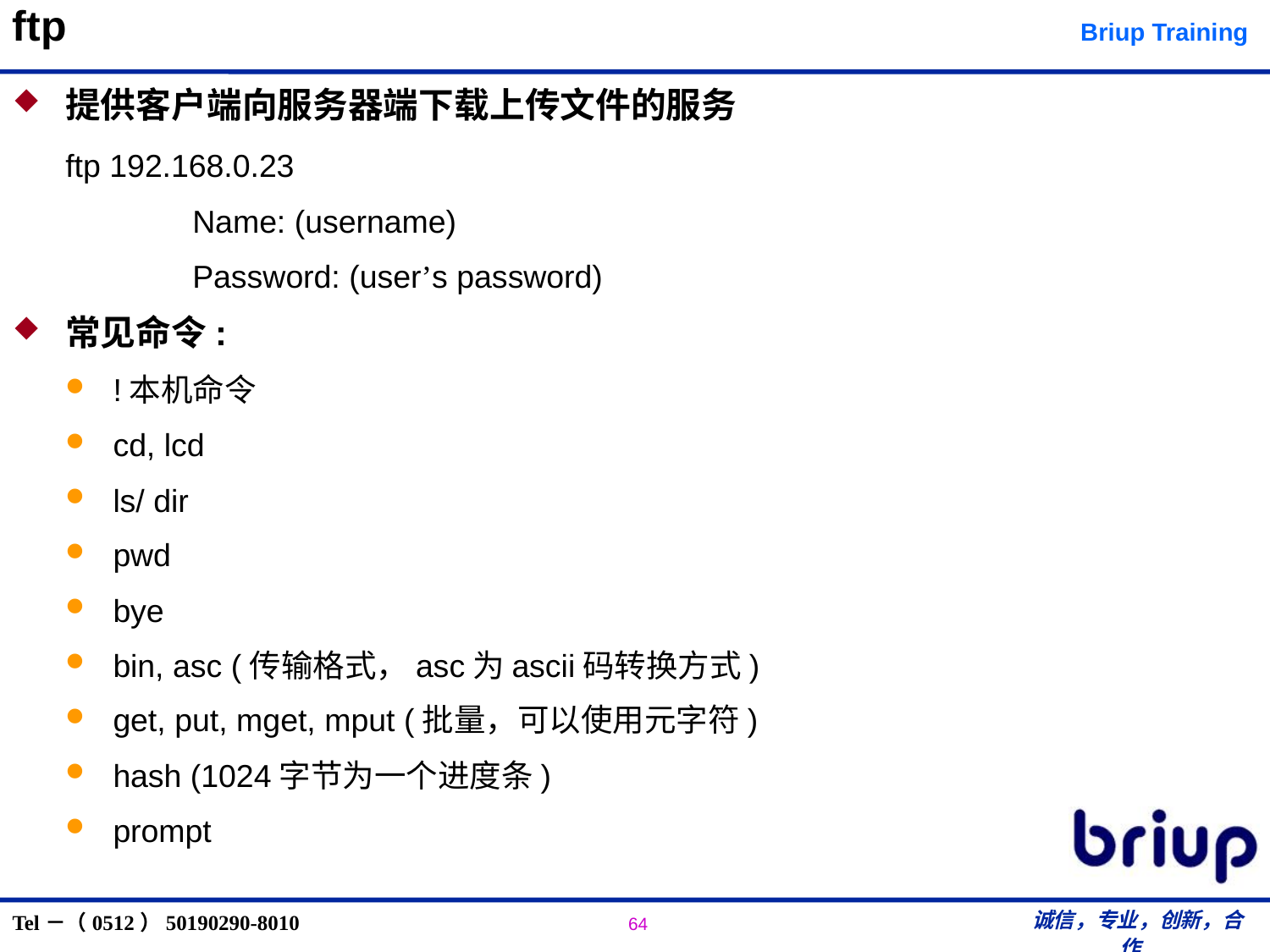

# ftp
提供客户端向服务器端下载上传文件的服务
	ftp 192.168.0.23
		Name: (username)
		Password: (user’s password)
常见命令:
!本机命令
cd, lcd
ls/ dir
pwd
bye
bin, asc (传输格式，asc为ascii码转换方式)
get, put, mget, mput (批量，可以使用元字符)
hash (1024字节为一个进度条)
prompt